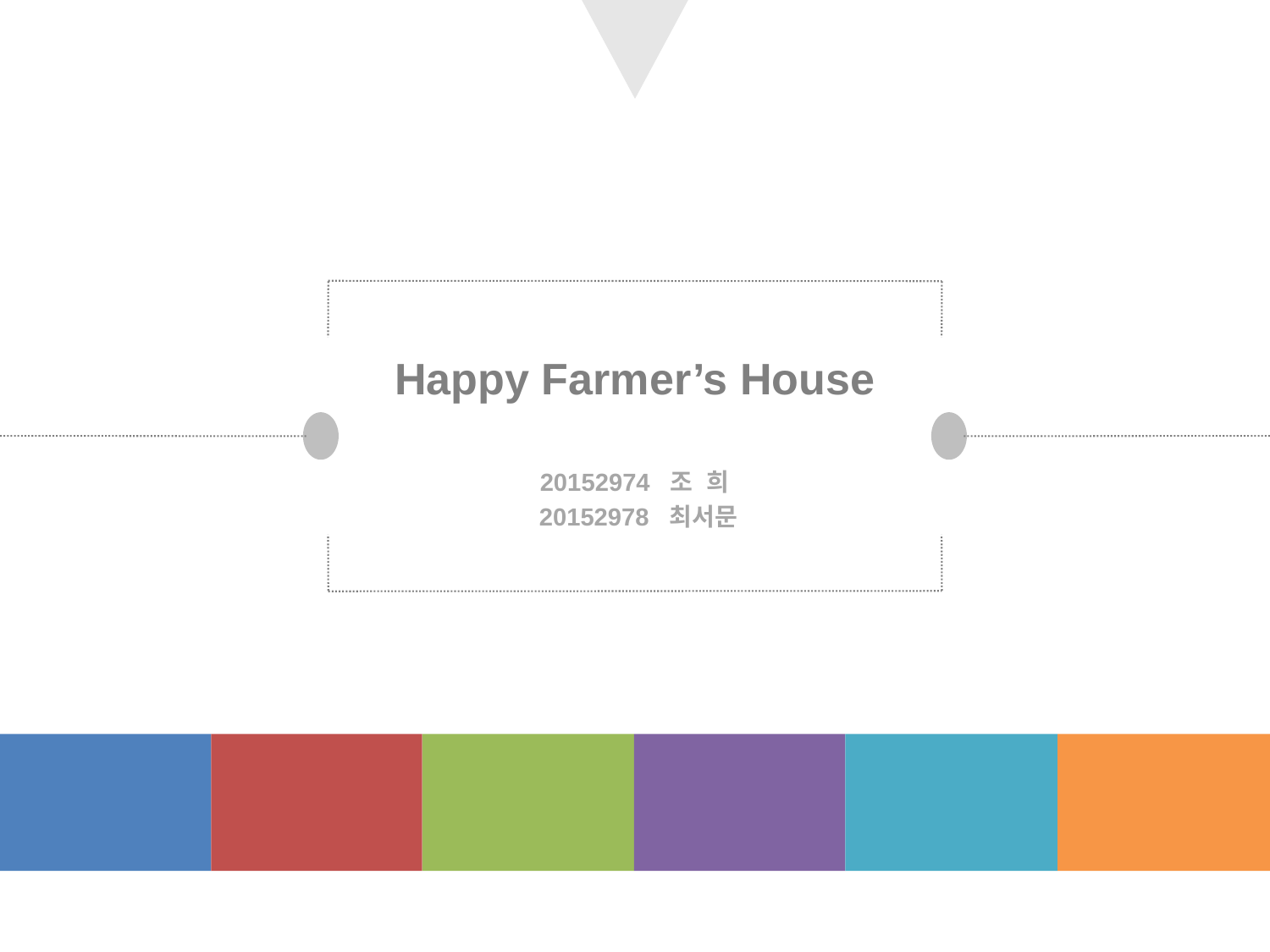

# Happy Farmer’s House
20152974  조  희
 20152978  최서문